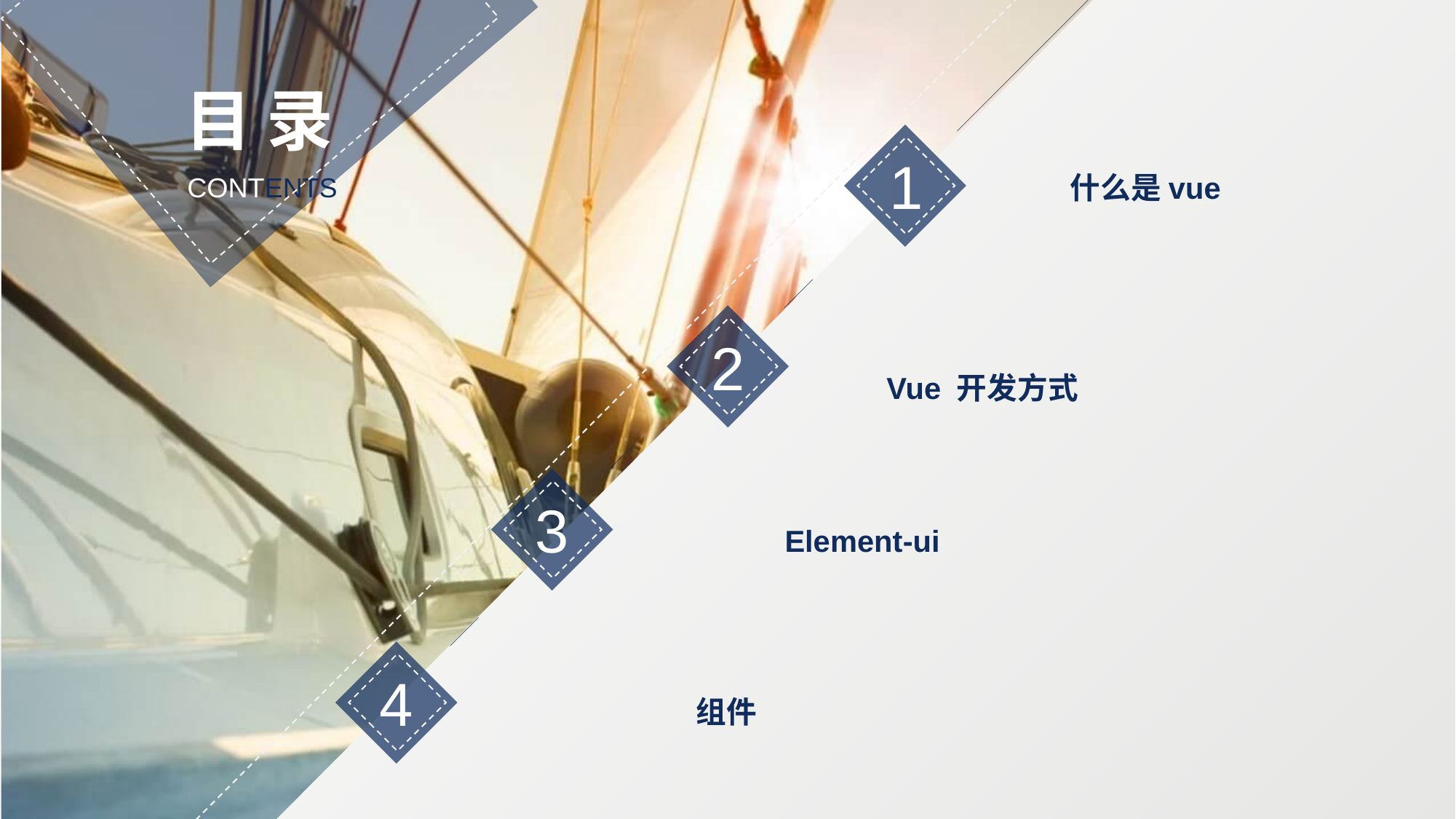

目 录
CONTENTS

1

什么是vue

2

Vue 开发方式
3

Element-ui
4

组件